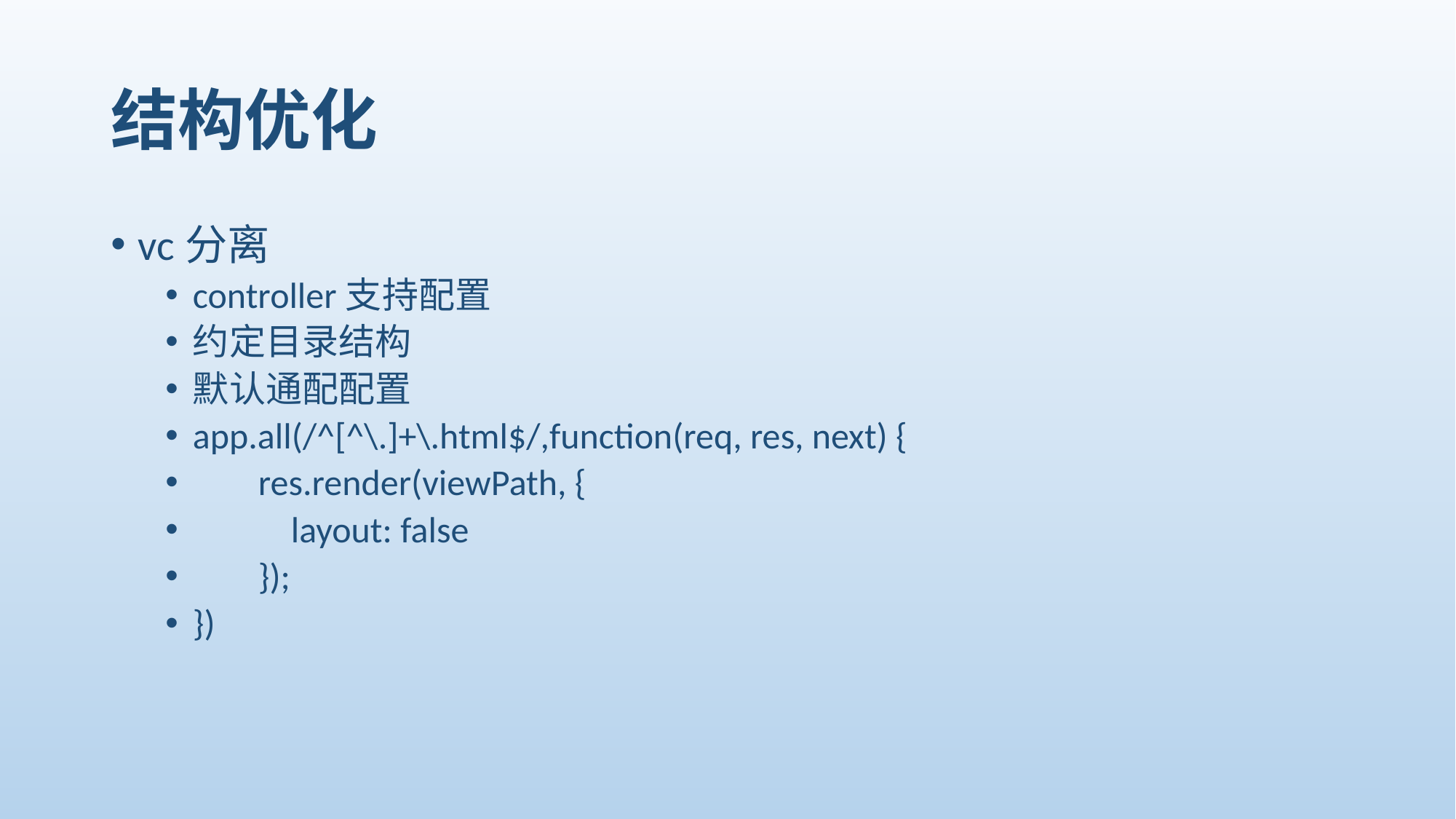

# 结构优化
vc分离
controller支持配置
约定目录结构
默认通配配置
app.all(/^[^\.]+\.html$/,function(req, res, next) {
        res.render(viewPath, {
            layout: false
        });
})